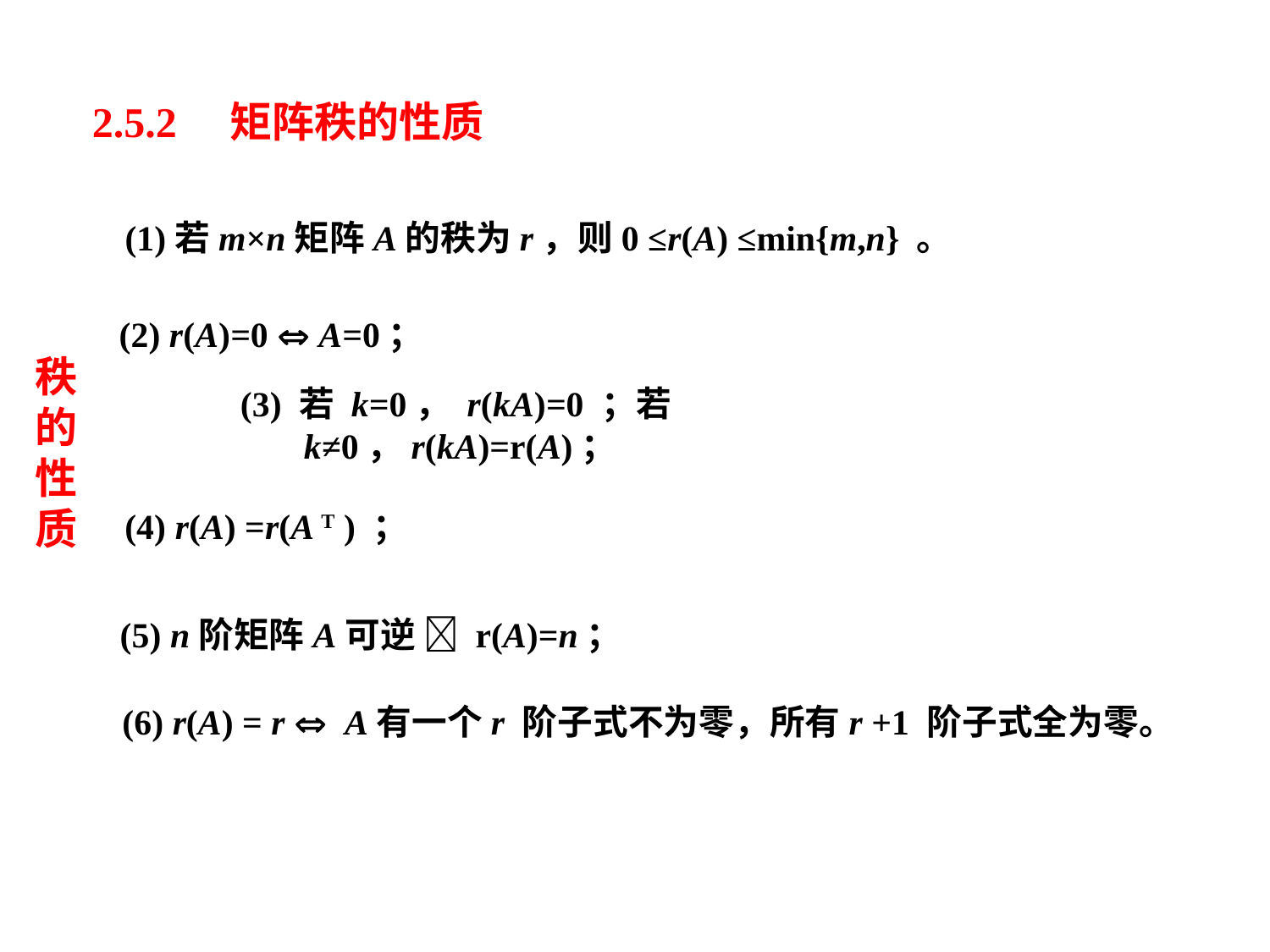

2.5.2    矩阵秩的性质
(1)若m×n矩阵A的秩为r，则0 ≤r(A) ≤min{m,n} 。
(2) r(A)=0 ⇔ A=0；
秩
的
性
质
(3) 若 k=0， r(kA)=0 ；若k≠0，r(kA)=r(A)；
(4) r(A) =r(A T ) ；
(5) n阶矩阵A可逆 ⇔ r(A)=n；
(6) r(A) = r ⇔  A有一个r 阶子式不为零，所有r +1 阶子式全为零。